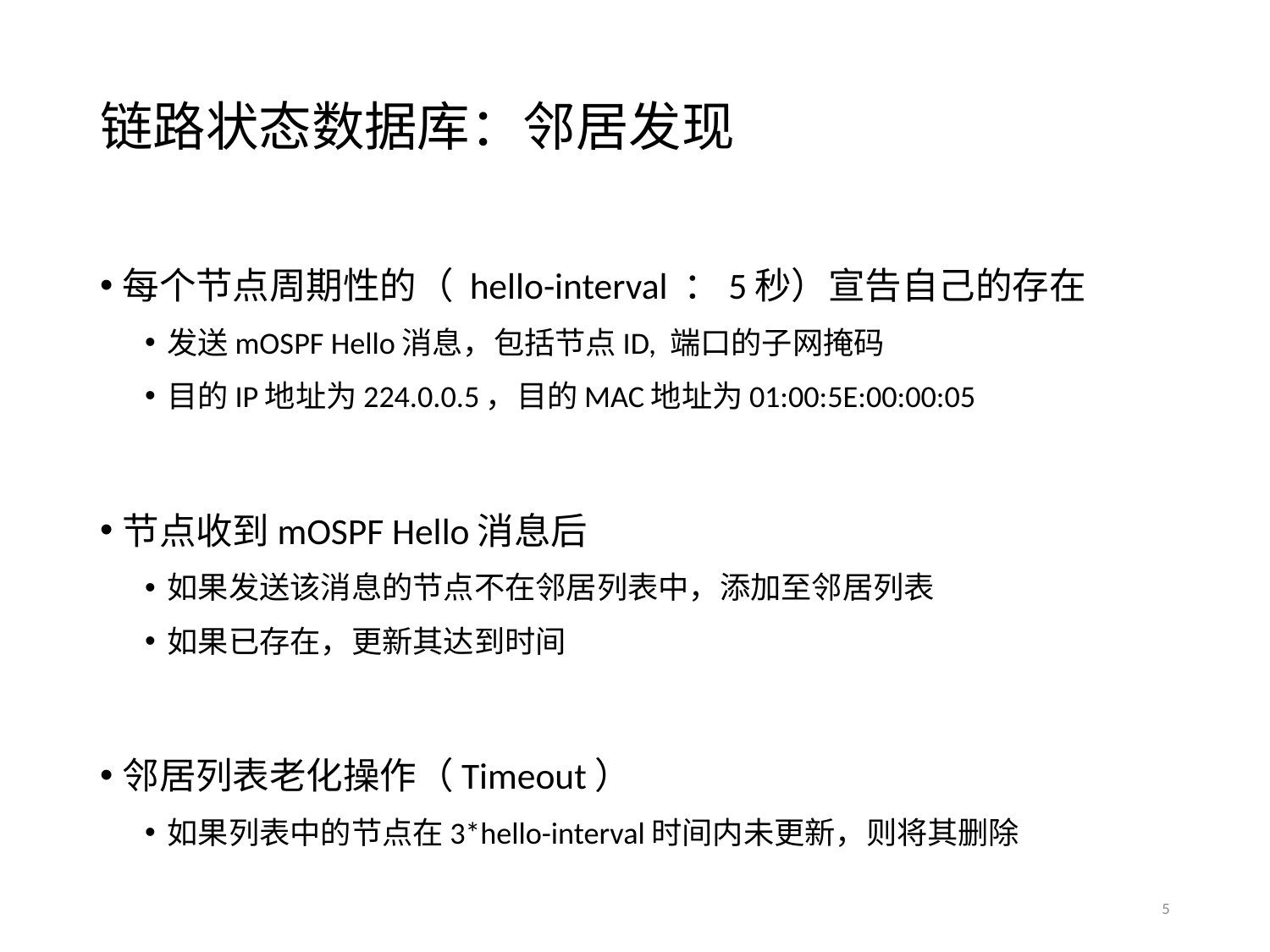

# 链路状态数据库：邻居发现
每个节点周期性的（ hello-interval ：5秒）宣告自己的存在
发送mOSPF Hello消息，包括节点ID, 端口的子网掩码
目的IP地址为224.0.0.5，目的MAC地址为01:00:5E:00:00:05

节点收到mOSPF Hello消息后
如果发送该消息的节点不在邻居列表中，添加至邻居列表
如果已存在，更新其达到时间

邻居列表老化操作（Timeout）
如果列表中的节点在3*hello-interval时间内未更新，则将其删除

5